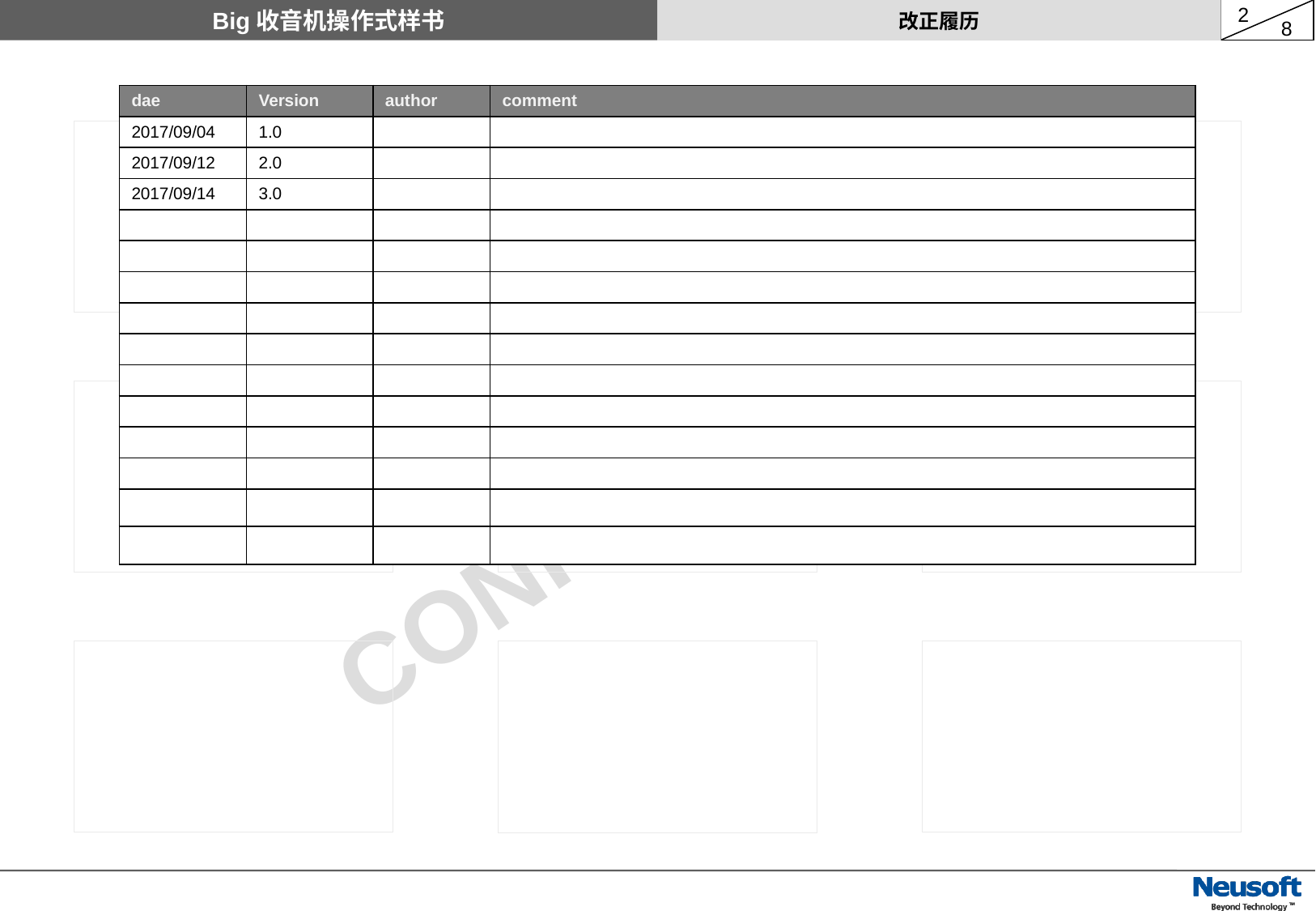

# 改正履历
| dae | Version | author | comment |
| --- | --- | --- | --- |
| 2017/09/04 | 1.0 |  |  |
| 2017/09/12 | 2.0 |  |  |
| 2017/09/14 | 3.0 |  |  |
|  |  |  |  |
|  |  |  |  |
|  |  |  |  |
|  |  |  |  |
|  |  |  |  |
|  |  |  |  |
|  |  |  |  |
|  |  |  |  |
|  |  |  |  |
|  |  |  |  |
|  |  |  |  |